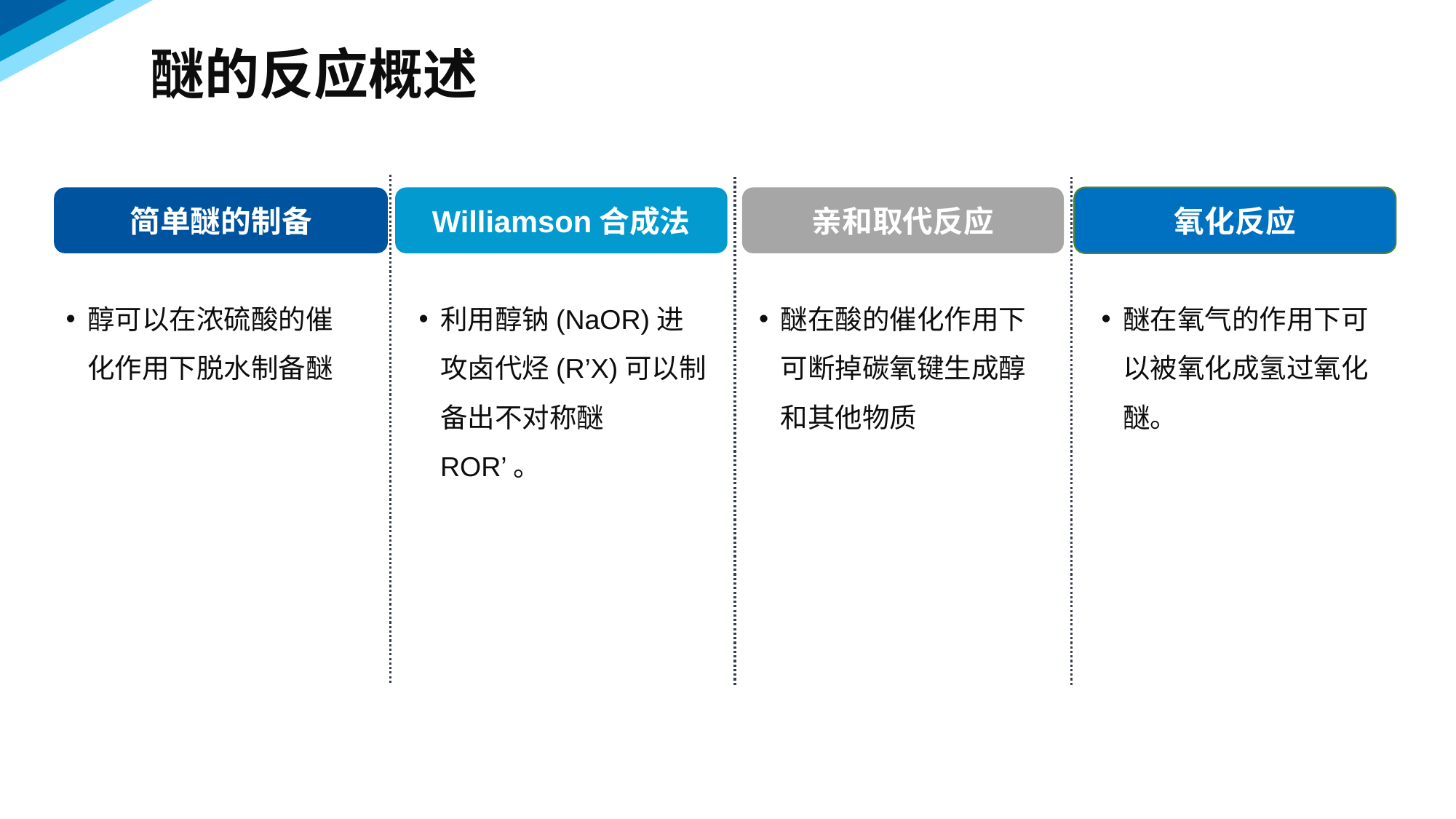

醚的反应概述
简单醚的制备
Williamson合成法
亲和取代反应
氧化反应
醚在氧气的作用下可以被氧化成氢过氧化醚。
醚在酸的催化作用下可断掉碳氧键生成醇和其他物质
醇可以在浓硫酸的催化作用下脱水制备醚
利用醇钠(NaOR)进攻卤代烃(R’X)可以制备出不对称醚ROR’。